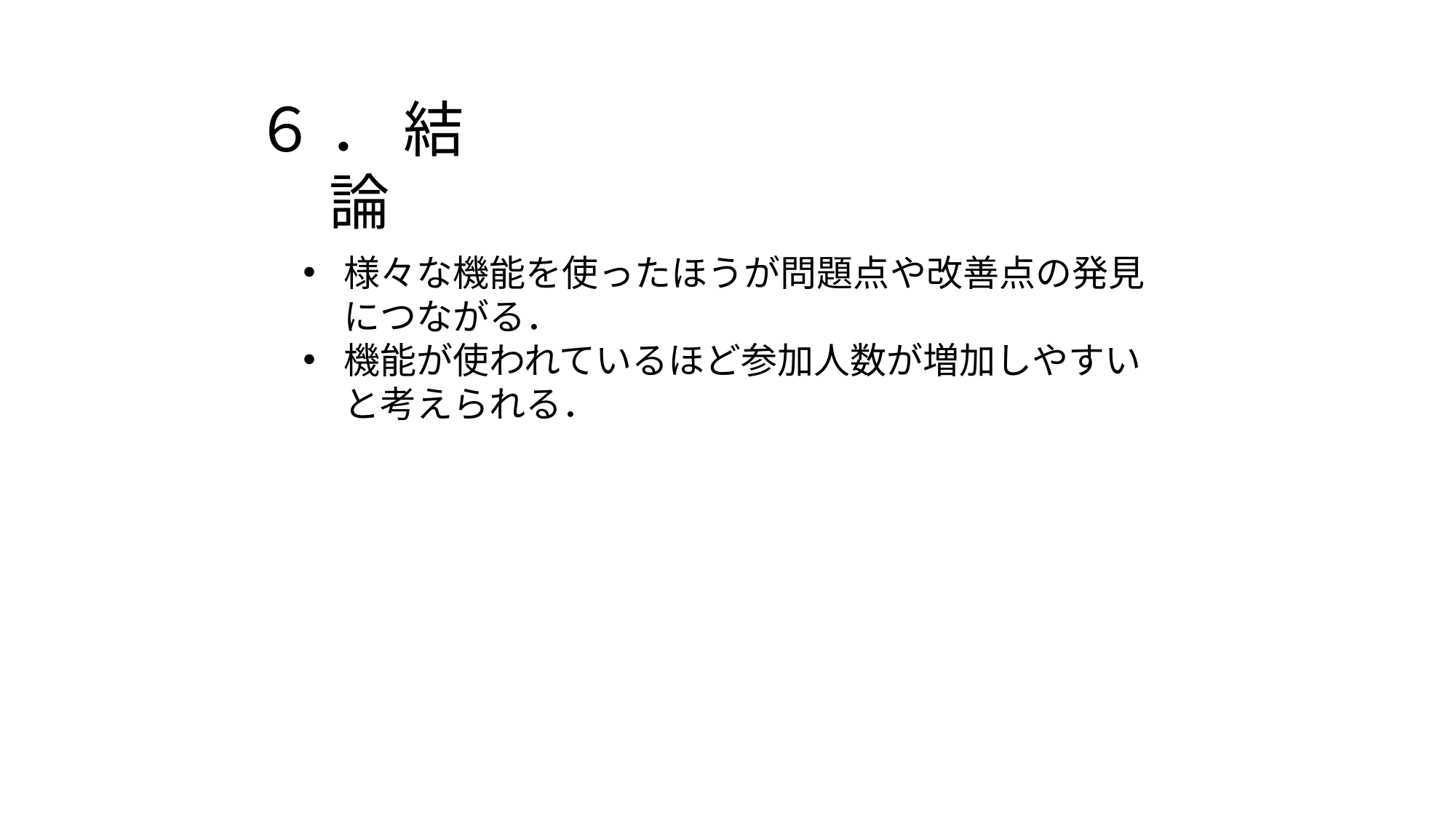

６ ． 結論
様々な機能を使ったほうが問題点や改善点の発見につながる．
機能が使われているほど参加人数が増加しやすいと考えられる．